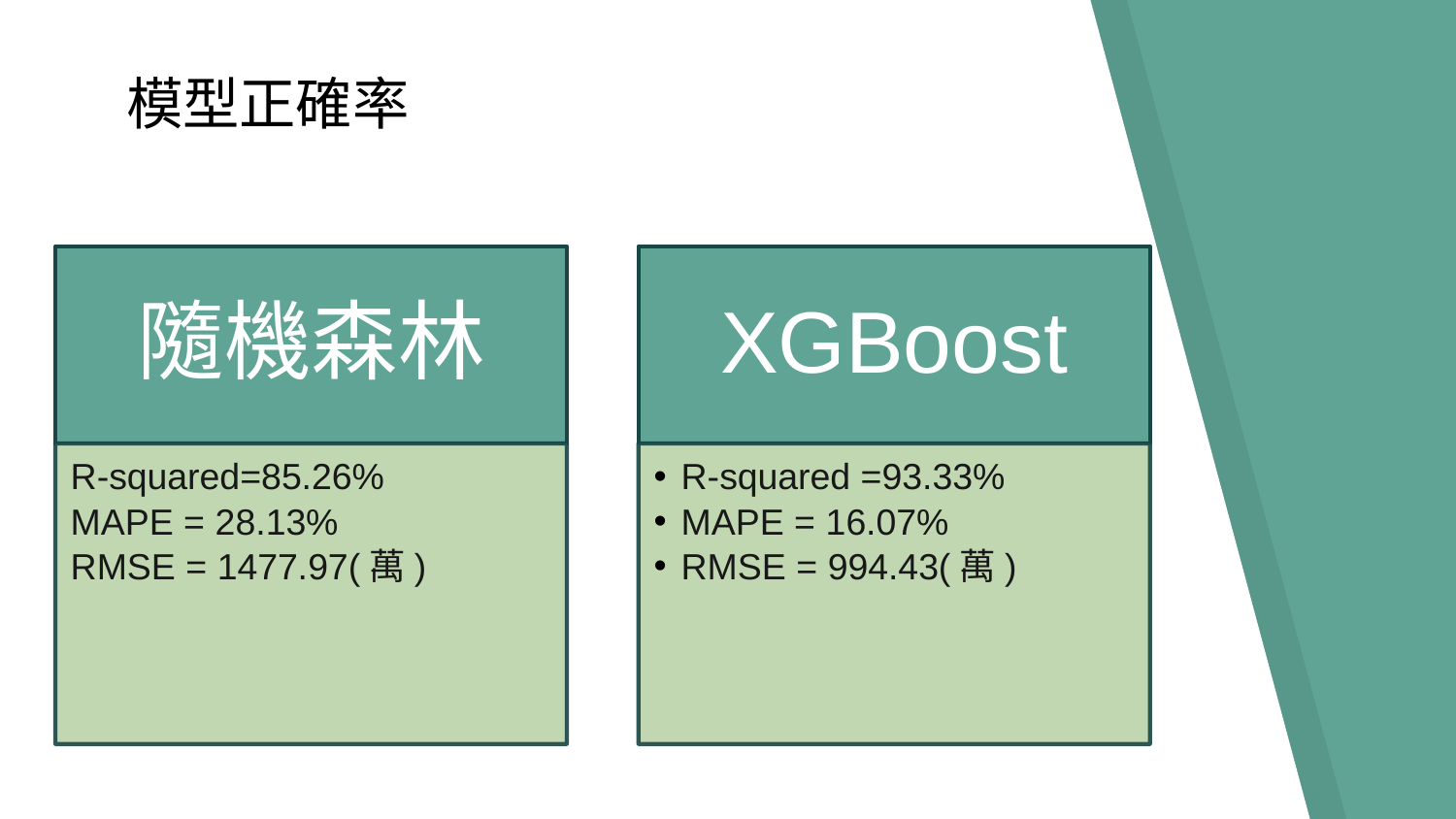

模型正確率
隨機森林
R-squared=85.26%
MAPE = 28.13%
RMSE = 1477.97(萬)
XGBoost
R-squared =93.33%
MAPE = 16.07%
RMSE = 994.43(萬)